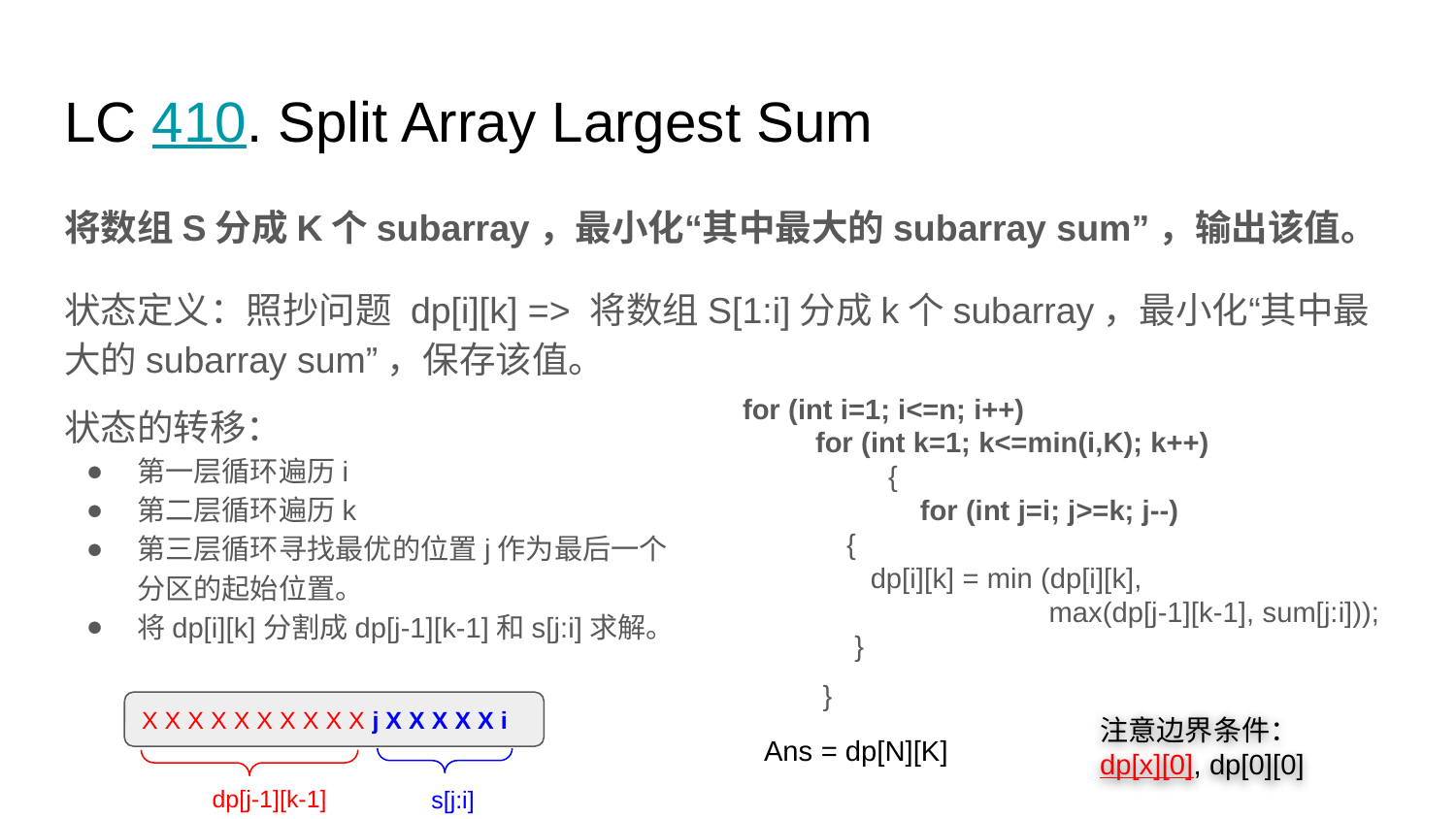

# LC 410. Split Array Largest Sum

将数组S分成K个subarray，最小化“其中最大的subarray sum”，输出该值。
状态定义：照抄问题 dp[i][k] => 将数组S[1:i]分成k个subarray，最小化“其中最大的subarray sum”，保存该值。

for (int i=1; i<=n; i++)
for (int k=1; k<=min(i,K); k++)
      	{
      	    for (int j=i; j>=k; j--)
             {
                dp[i][k] = min (dp[i][k],
           max(dp[j-1][k-1], sum[j:i]));
              }
       }

状态的转移：
第一层循环遍历i
第二层循环遍历k
第三层循环寻找最优的位置j作为最后一个分区的起始位置。
将dp[i][k]分割成dp[j-1][k-1]和s[j:i]求解。

X X X X X X X X X X j X X X X X i

dp[j-1][k-1]
s[j:i]
注意边界条件：
dp[x][0], dp[0][0]
Ans = dp[N][K]